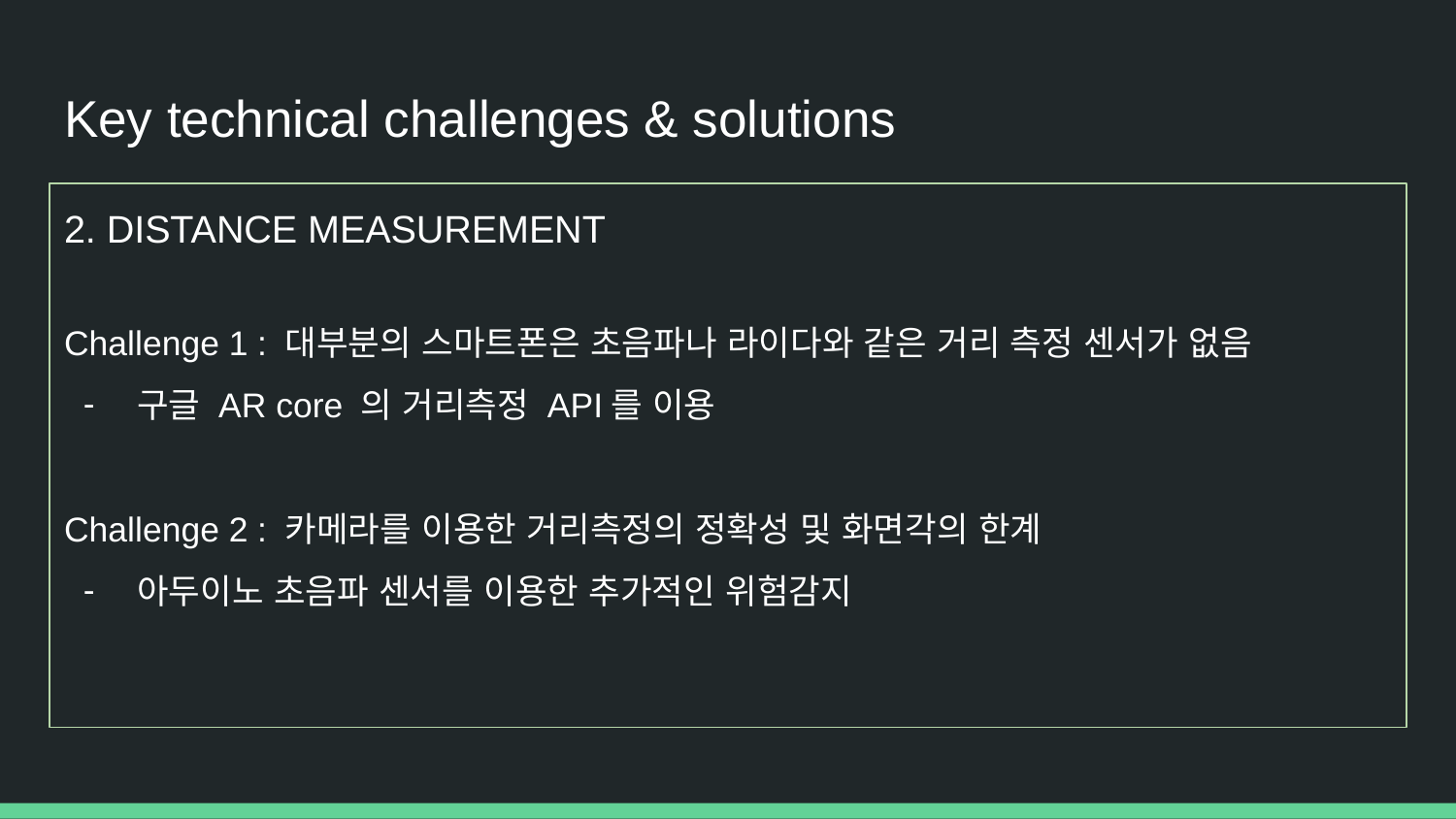

# Key technical challenges & solutions
2. DISTANCE MEASUREMENT

Challenge 1 : 대부분의 스마트폰은 초음파나 라이다와 같은 거리 측정 센서가 없음
구글 AR core 의 거리측정 API를 이용

Challenge 2 : 카메라를 이용한 거리측정의 정확성 및 화면각의 한계
아두이노 초음파 센서를 이용한 추가적인 위험감지